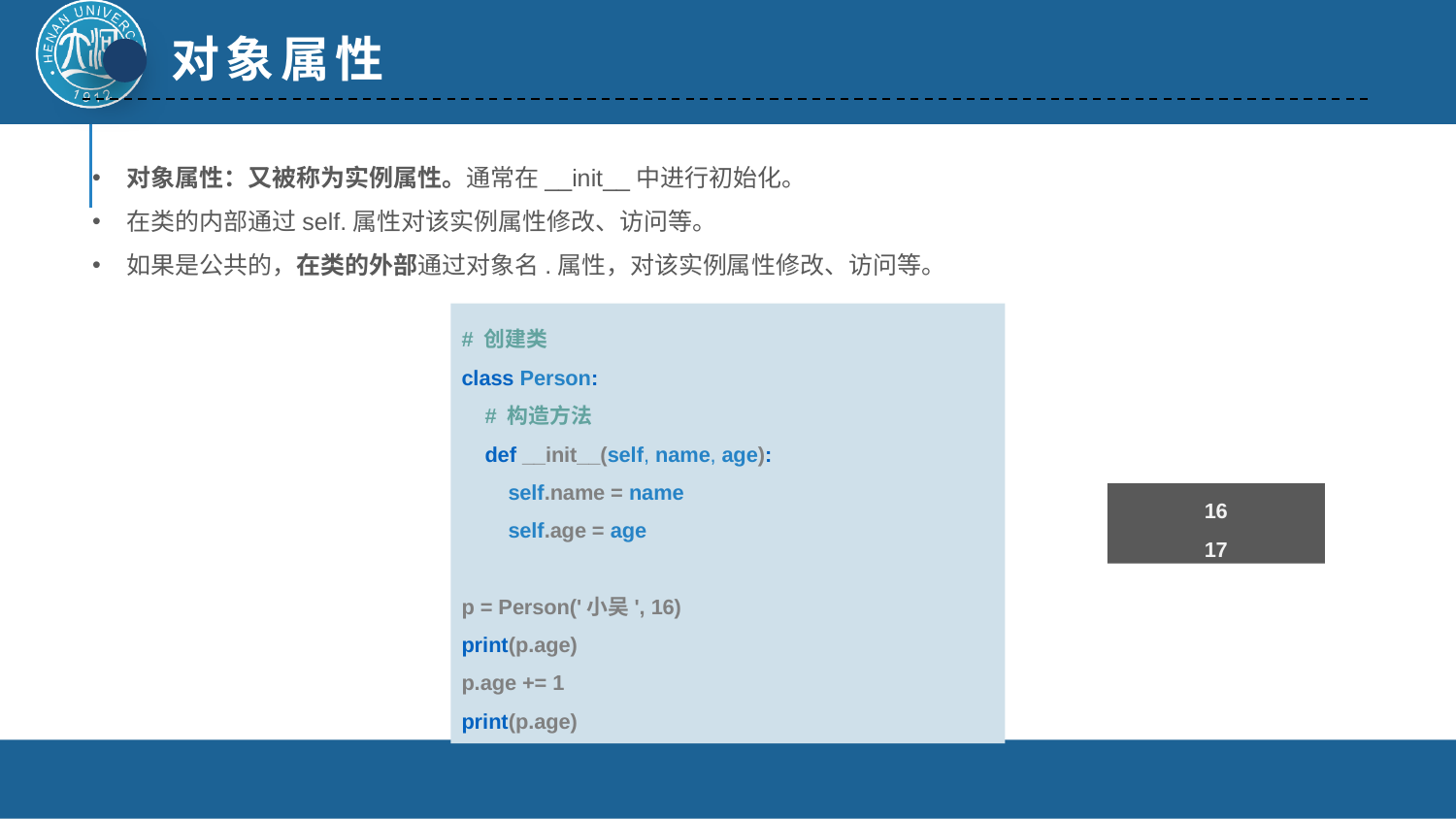

对象属性

对象属性：又被称为实例属性。通常在__init__中进行初始化。
在类的内部通过self.属性对该实例属性修改、访问等。
如果是公共的，在类的外部通过对象名.属性，对该实例属性修改、访问等。
# 创建类
class Person:
    # 构造方法
    def __init__(self, name, age):
        self.name = name
        self.age = age

p = Person('小吴', 16)
print(p.age)
p.age += 1
print(p.age)
16
17